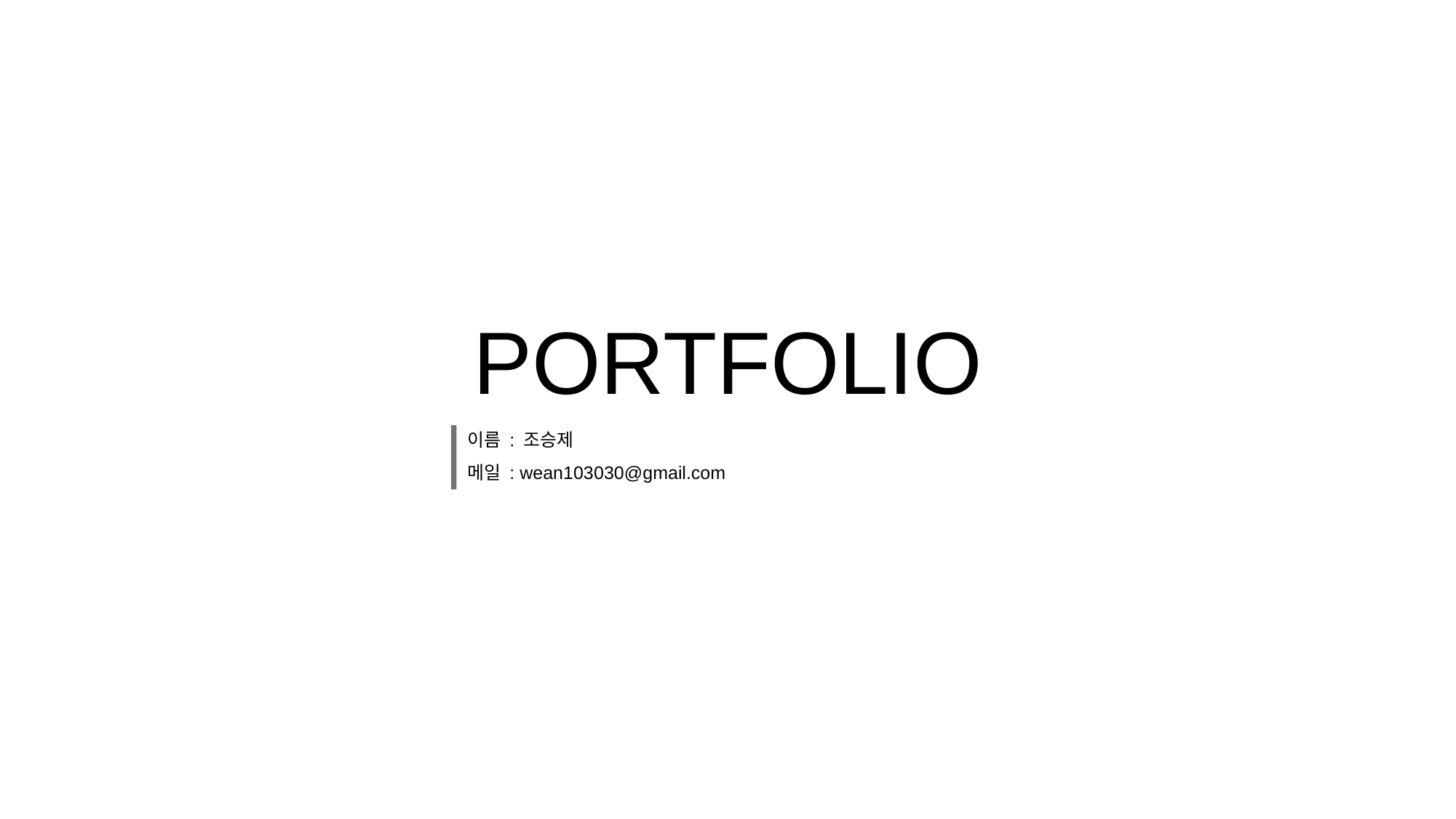

# PORTFOLIO

이름 : 조승제
메일 : wean103030@gmail.com